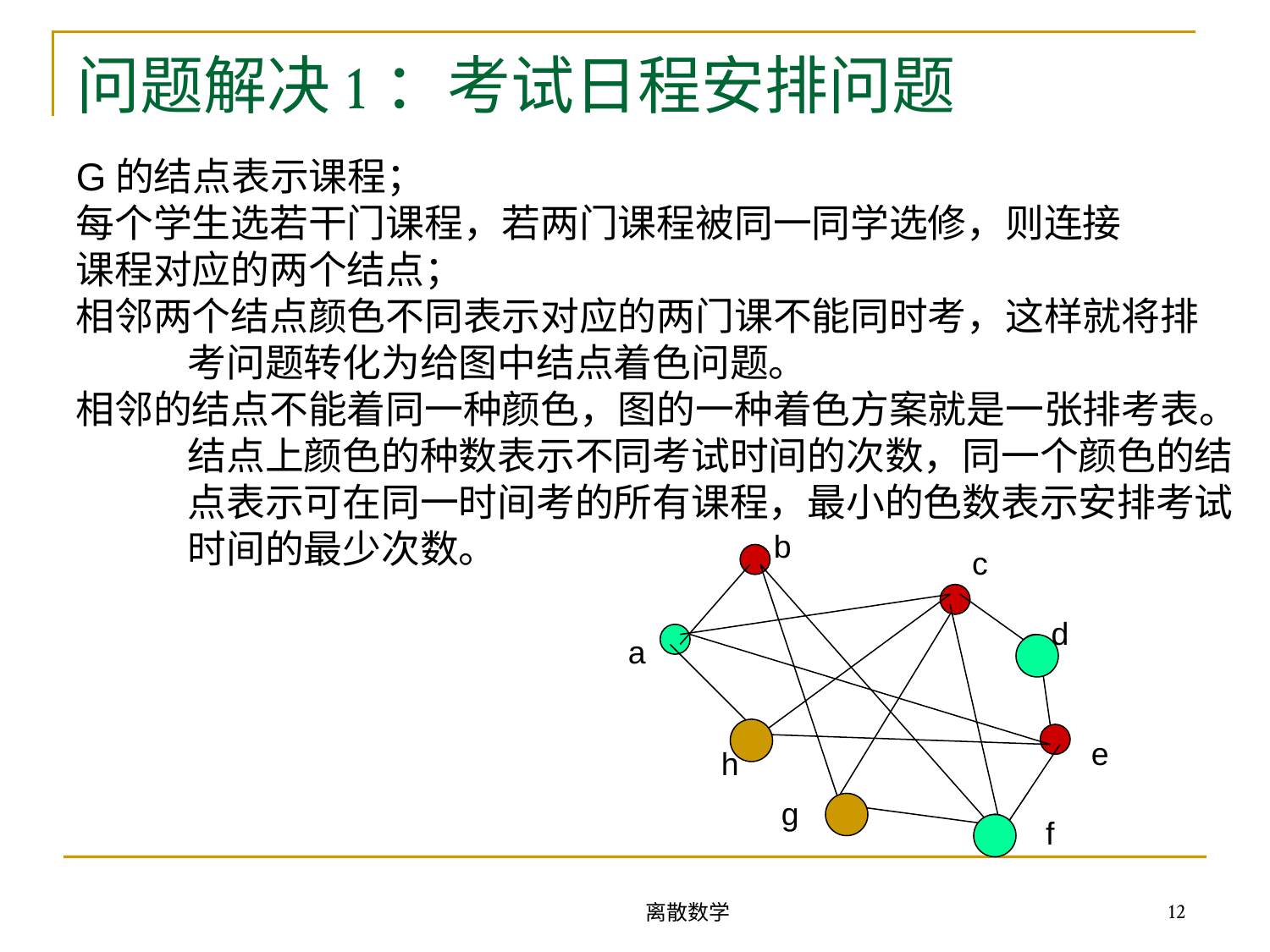

# 问题解决1：考试日程安排问题
G的结点表示课程；
每个学生选若干门课程，若两门课程被同一同学选修，则连接
课程对应的两个结点；
相邻两个结点颜色不同表示对应的两门课不能同时考，这样就将排考问题转化为给图中结点着色问题。
相邻的结点不能着同一种颜色，图的一种着色方案就是一张排考表。结点上颜色的种数表示不同考试时间的次数，同一个颜色的结点表示可在同一时间考的所有课程，最小的色数表示安排考试时间的最少次数。
b
c

d

a

e

h

g

f

离散数学
12